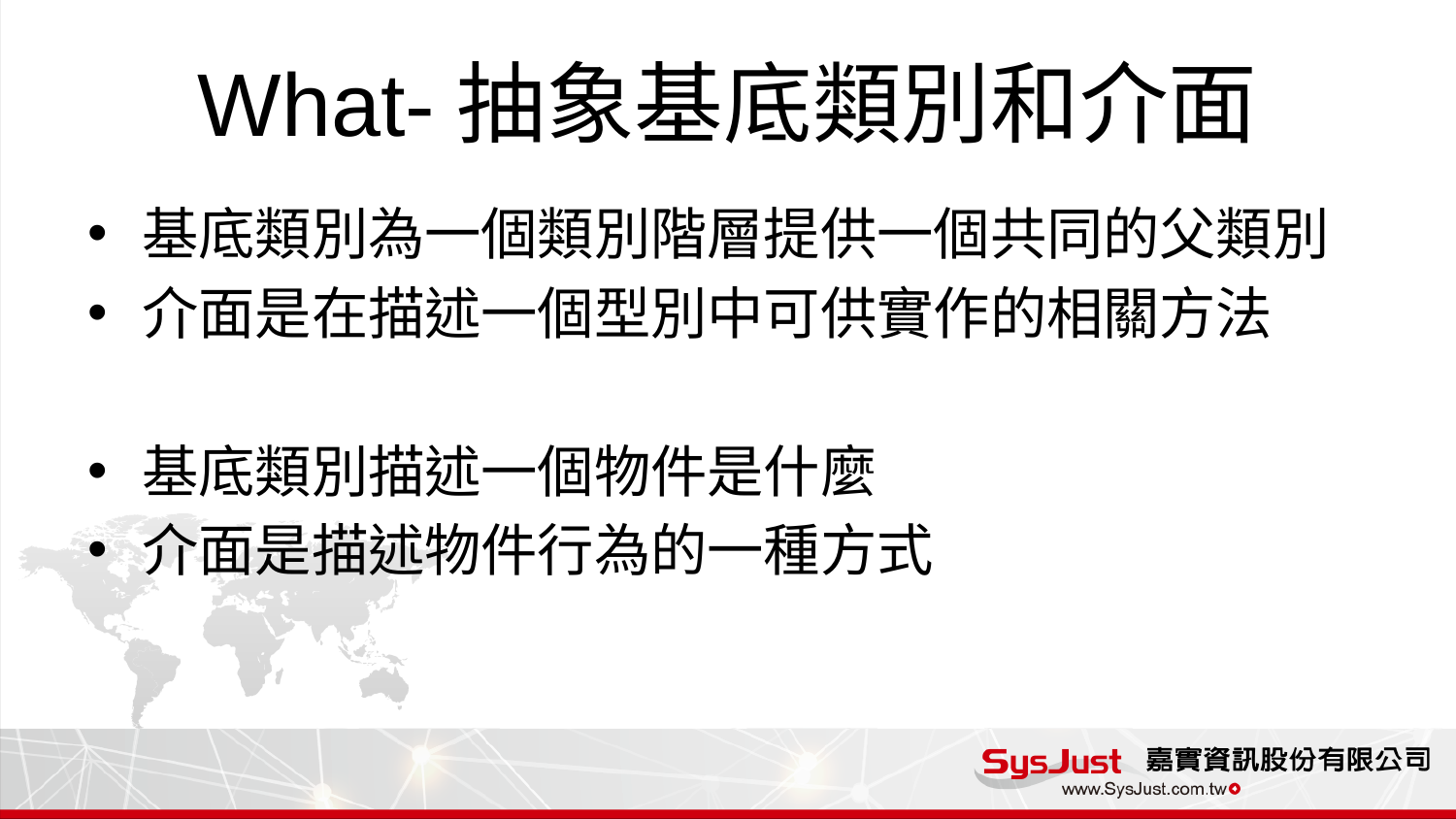

# What-抽象基底類別和介面
基底類別為一個類別階層提供一個共同的父類別
介面是在描述一個型別中可供實作的相關方法

基底類別描述一個物件是什麼
介面是描述物件行為的一種方式